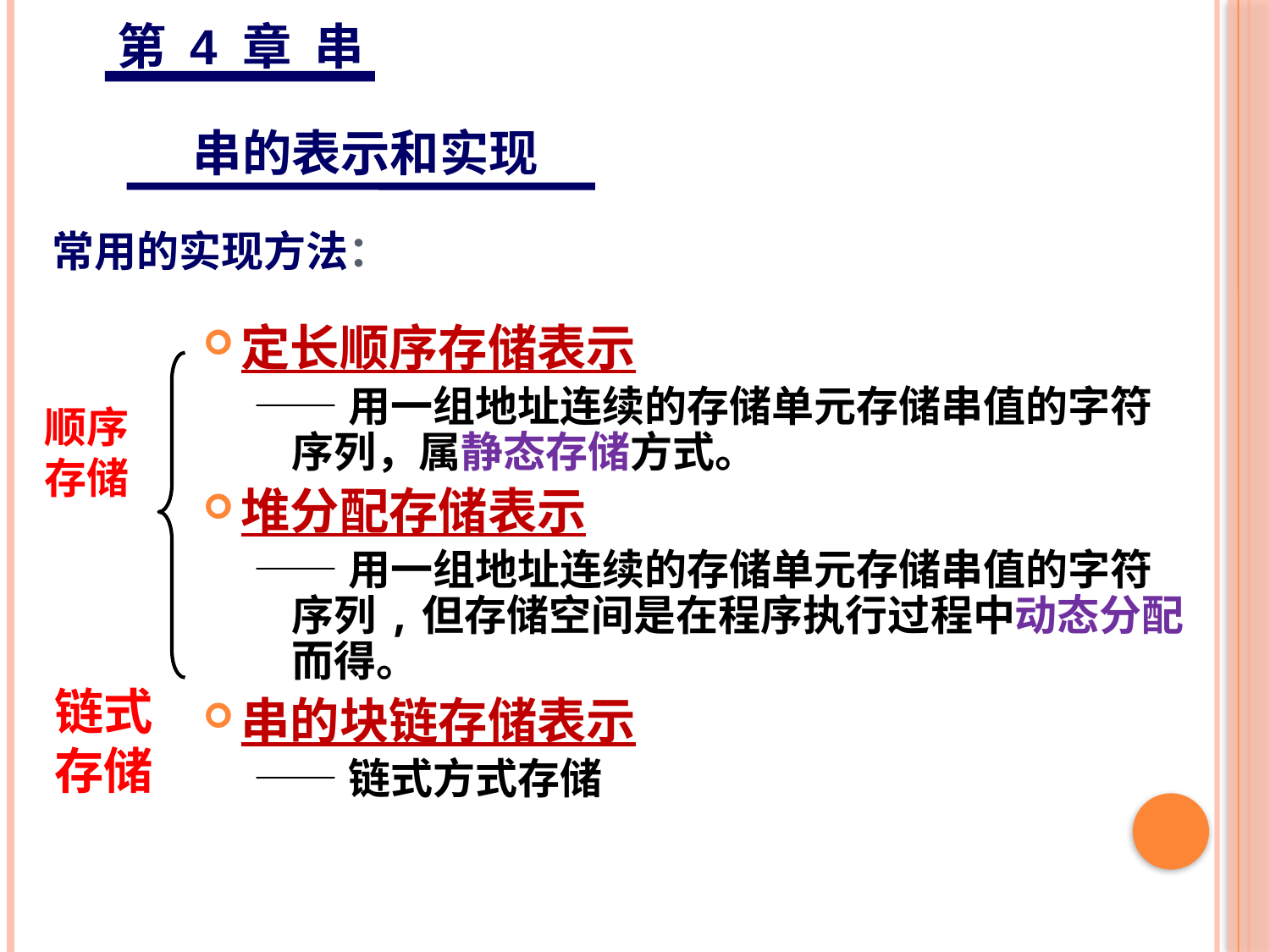

第 4 章  串

   串的表示和实现

常用的实现方法：
定长顺序存储表示
——用一组地址连续的存储单元存储串值的字符序列，属静态存储方式。
堆分配存储表示
——用一组地址连续的存储单元存储串值的字符序列,但存储空间是在程序执行过程中动态分配而得。
串的块链存储表示
——链式方式存储

顺序存储
链式存储
11